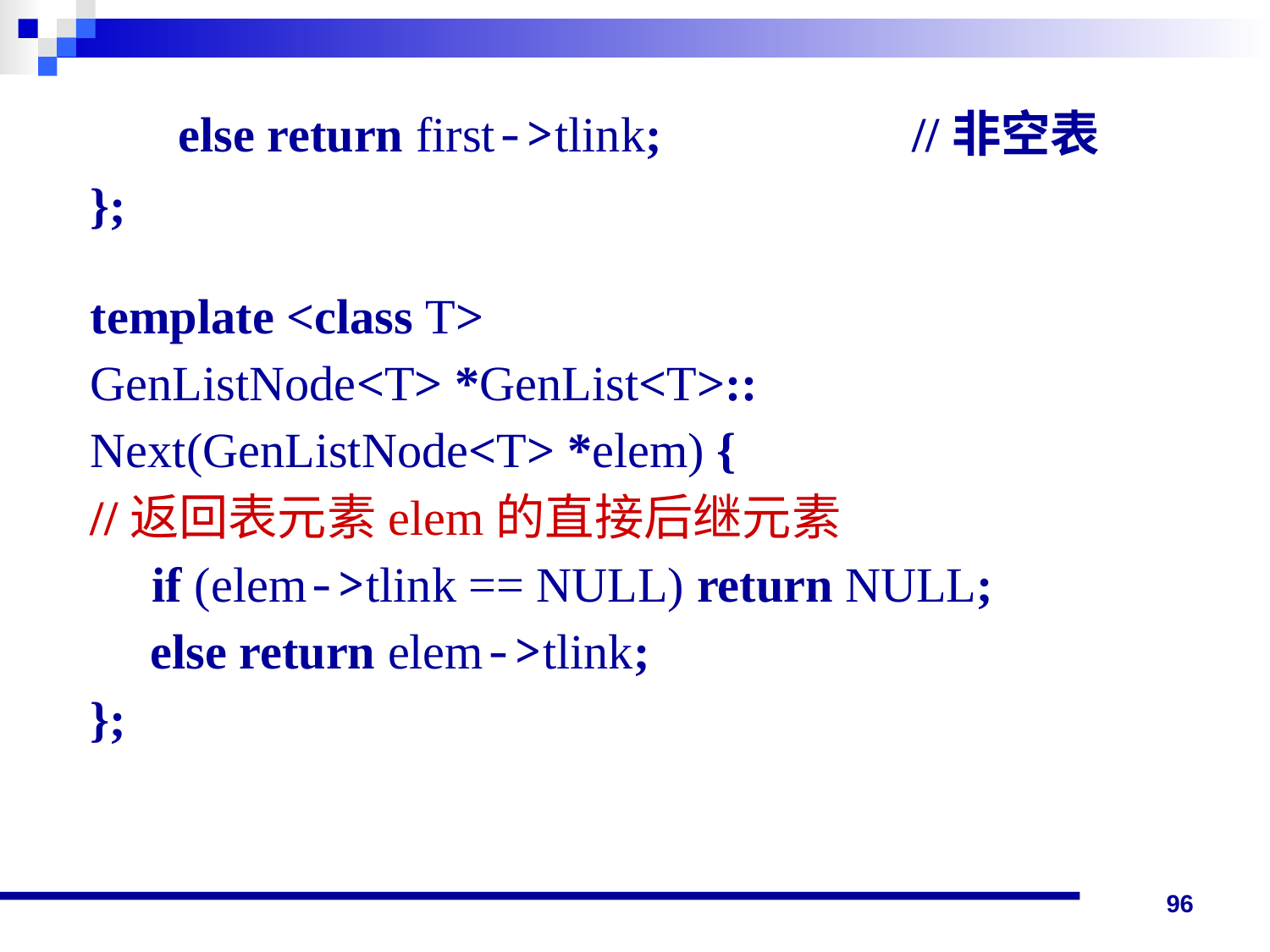

else return first->tlink;	 	 //非空表
};

template <class T>
GenListNode<T> *GenList<T>::
Next(GenListNode<T> *elem) {
//返回表元素elem的直接后继元素
     if (elem->tlink == NULL) return NULL;
	 else return elem->tlink;
};
96